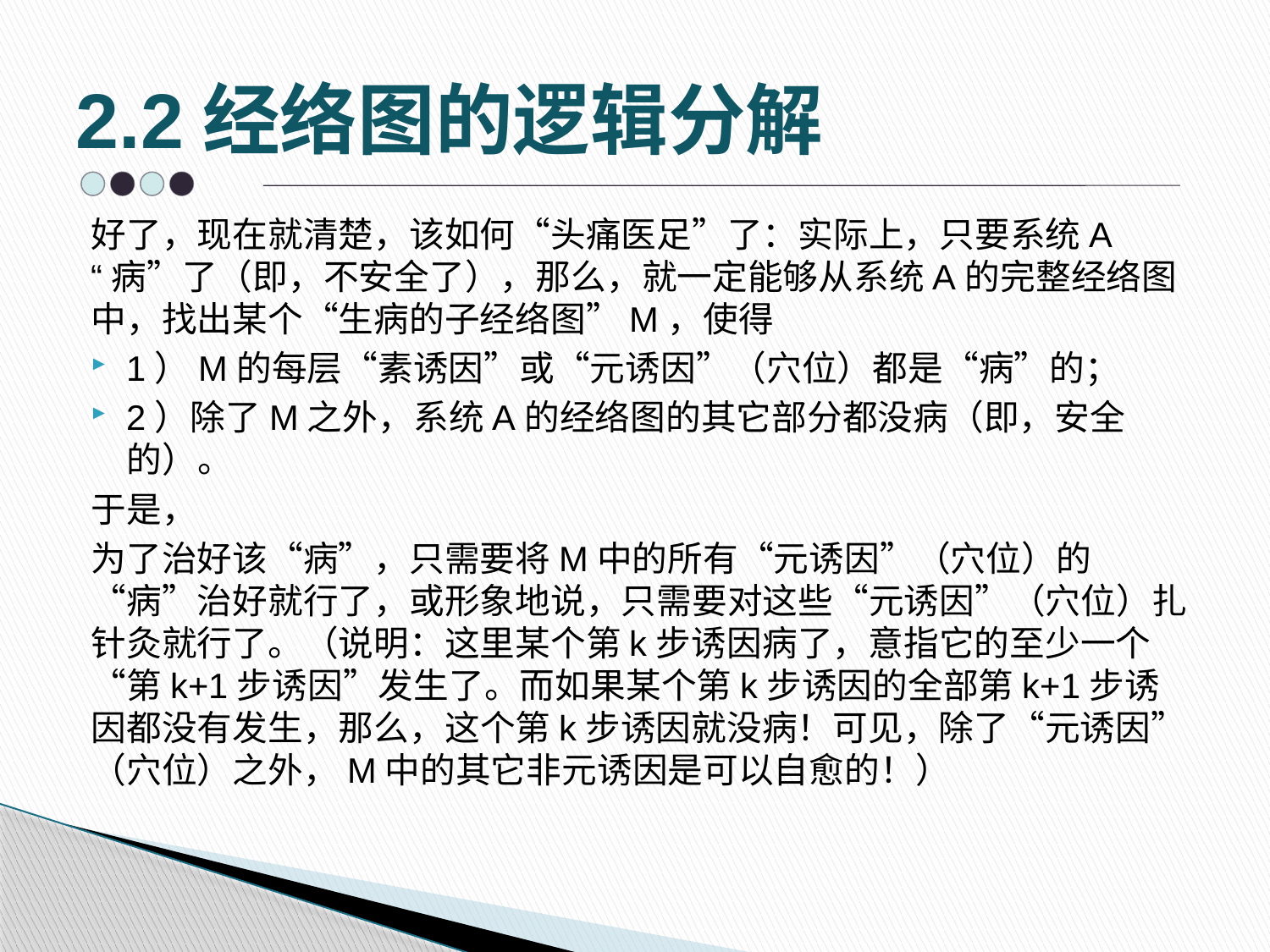

# 2.2经络图的逻辑分解

好了，现在就清楚，该如何“头痛医足”了：实际上，只要系统A“病”了（即，不安全了），那么，就一定能够从系统A的完整经络图中，找出某个“生病的子经络图”M，使得
1）M的每层“素诱因”或“元诱因”（穴位）都是“病”的；
2）除了M之外，系统A的经络图的其它部分都没病（即，安全的）。
于是，
为了治好该“病”，只需要将M中的所有“元诱因”（穴位）的“病”治好就行了，或形象地说，只需要对这些“元诱因”（穴位）扎针灸就行了。（说明：这里某个第k步诱因病了，意指它的至少一个“第k+1步诱因”发生了。而如果某个第k步诱因的全部第k+1步诱因都没有发生，那么，这个第k步诱因就没病！可见，除了“元诱因”（穴位）之外，M中的其它非元诱因是可以自愈的！）